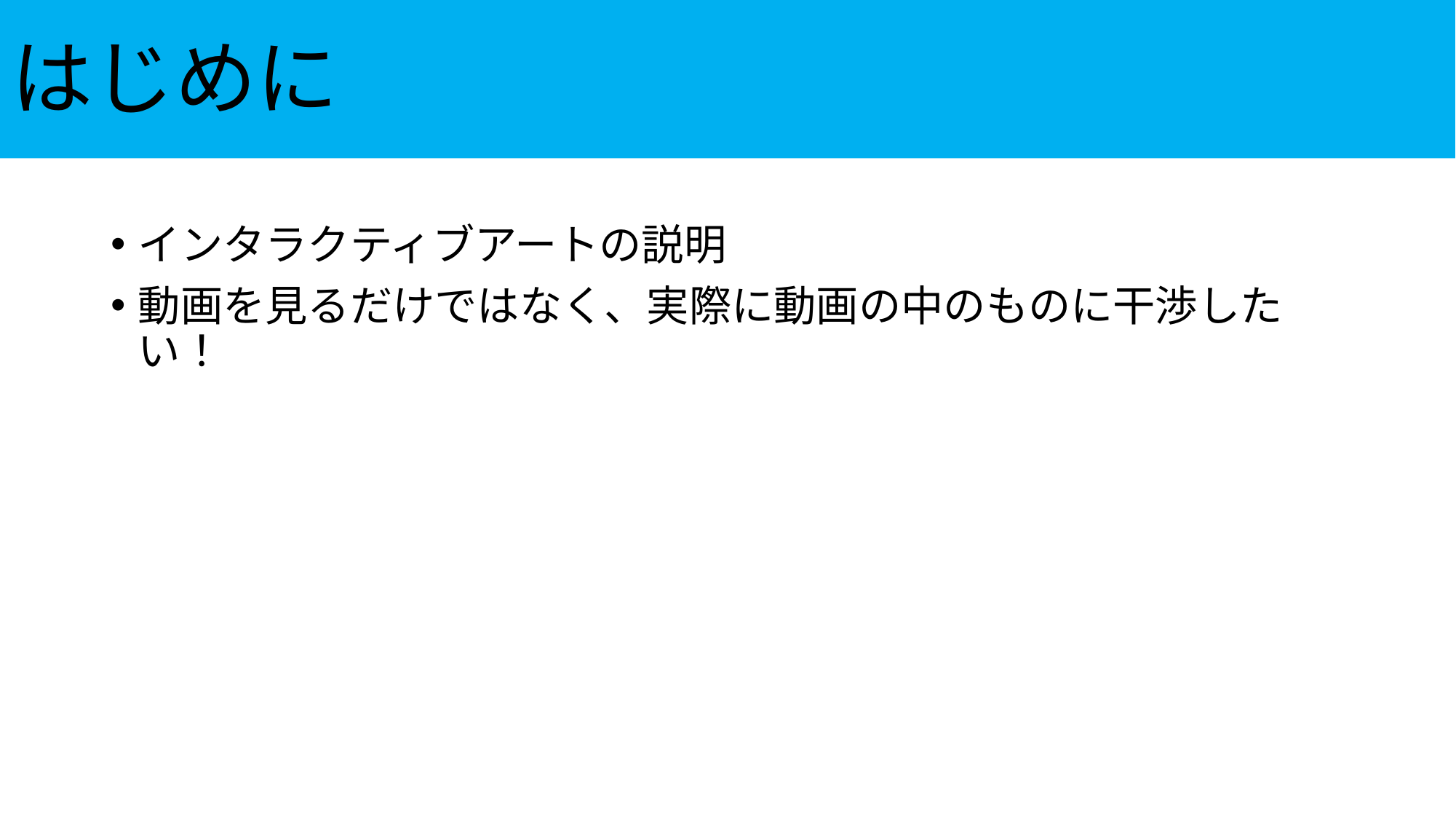

# はじめに
インタラクティブアートの説明
動画を見るだけではなく、実際に動画の中のものに干渉したい！